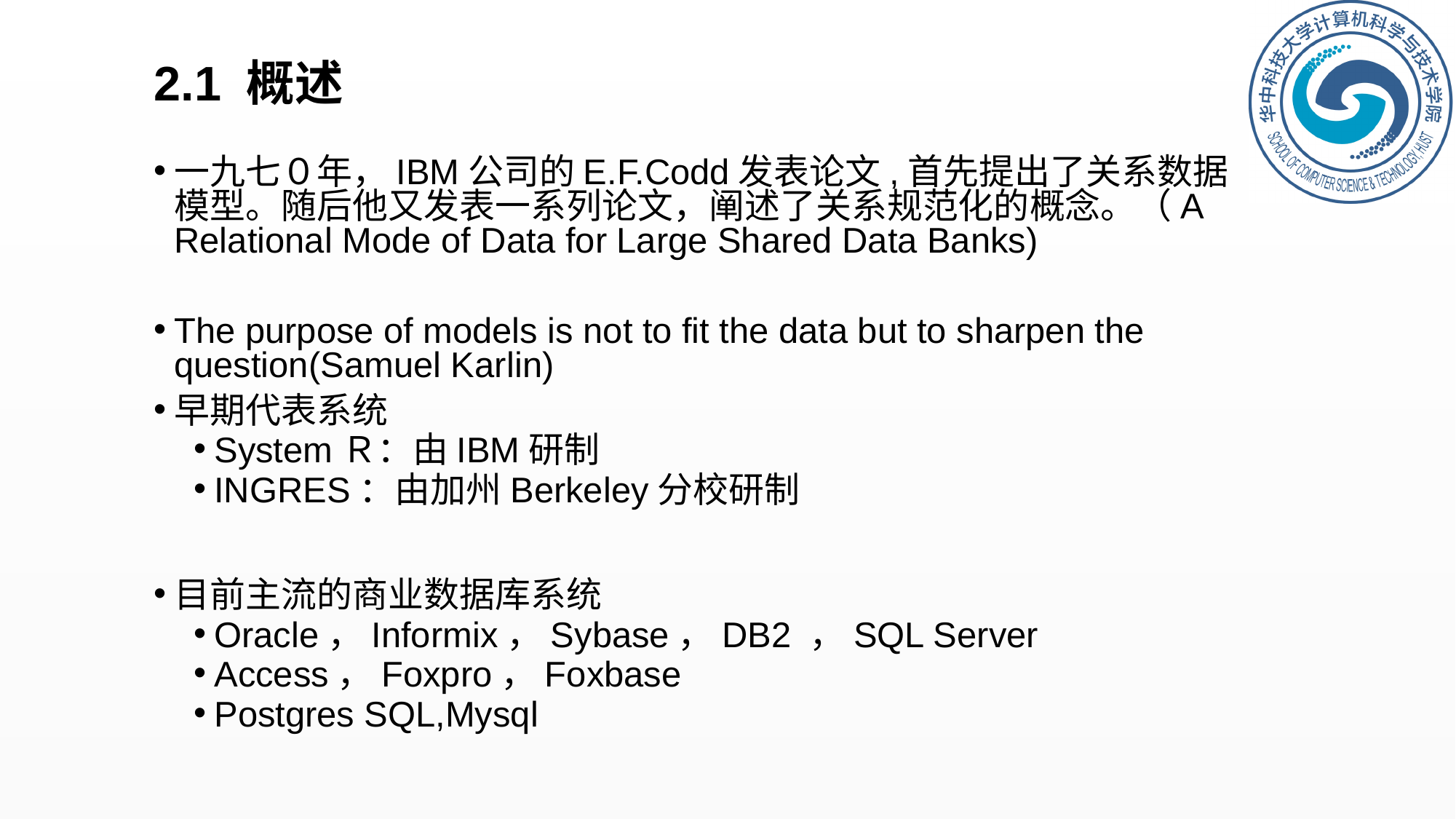

# 2.1 概述
一九七０年，IBM公司的E.F.Codd发表论文,首先提出了关系数据模型。随后他又发表一系列论文，阐述了关系规范化的概念。（A Relational Mode of Data for Large Shared Data Banks)

The purpose of models is not to fit the data but to sharpen the question(Samuel Karlin)
早期代表系统
SystemＲ：由IBM研制
INGRES：由加州Berkeley分校研制

目前主流的商业数据库系统
Oracle，Informix，Sybase，DB2 ，SQL Server
Access，Foxpro，Foxbase
Postgres SQL,Mysql